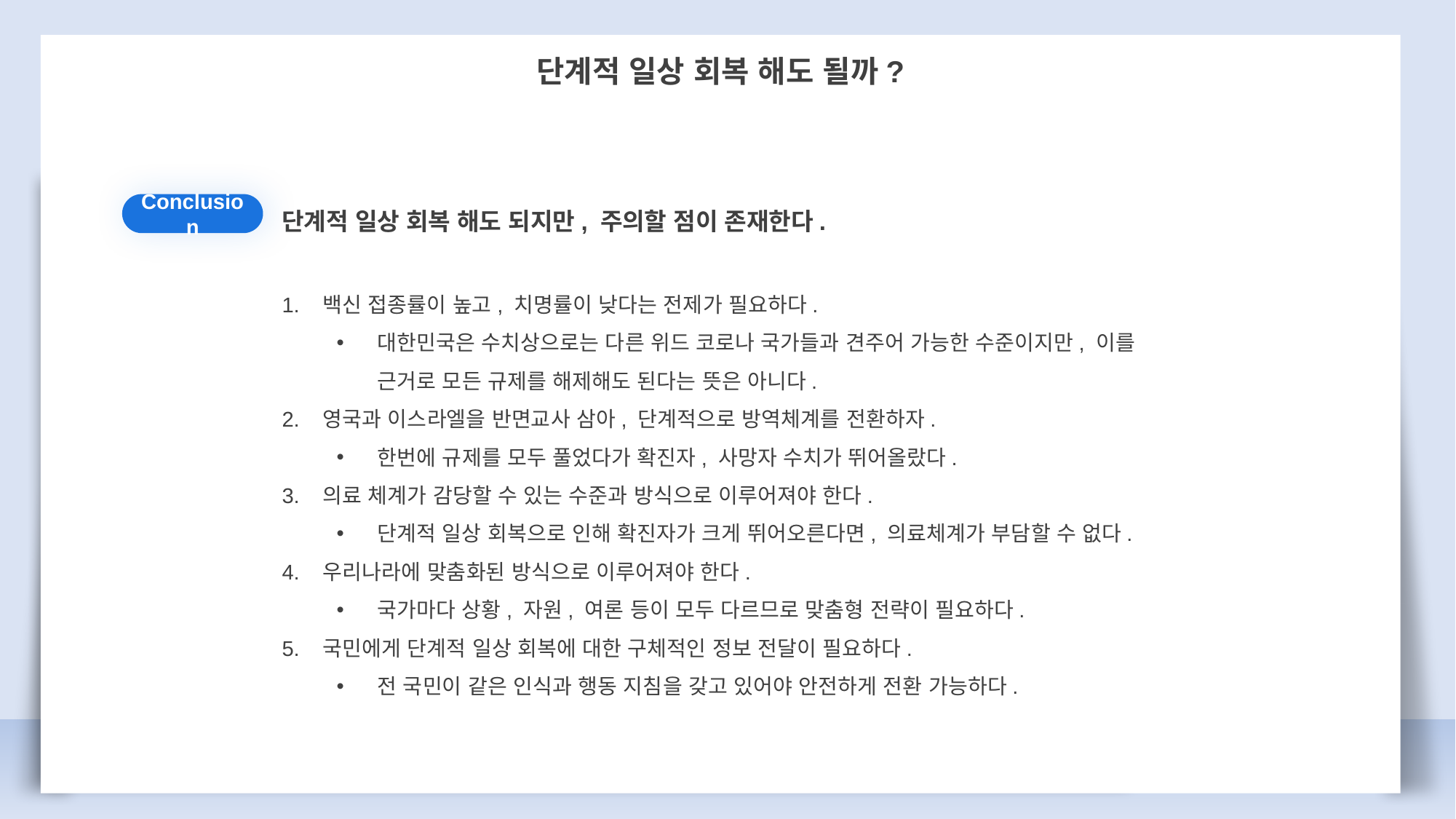

단계적 일상 회복 해도 될까?

단계적 일상 회복 해도 되지만, 주의할 점이 존재한다.

백신 접종률이 높고, 치명률이 낮다는 전제가 필요하다.
대한민국은 수치상으로는 다른 위드 코로나 국가들과 견주어 가능한 수준이지만, 이를 근거로 모든 규제를 해제해도 된다는 뜻은 아니다.
영국과 이스라엘을 반면교사 삼아, 단계적으로 방역체계를 전환하자.
한번에 규제를 모두 풀었다가 확진자, 사망자 수치가 뛰어올랐다.
의료 체계가 감당할 수 있는 수준과 방식으로 이루어져야 한다.
단계적 일상 회복으로 인해 확진자가 크게 뛰어오른다면, 의료체계가 부담할 수 없다.
우리나라에 맞춤화된 방식으로 이루어져야 한다.
국가마다 상황, 자원, 여론 등이 모두 다르므로 맞춤형 전략이 필요하다.
국민에게 단계적 일상 회복에 대한 구체적인 정보 전달이 필요하다.
전 국민이 같은 인식과 행동 지침을 갖고 있어야 안전하게 전환 가능하다.

Conclusion